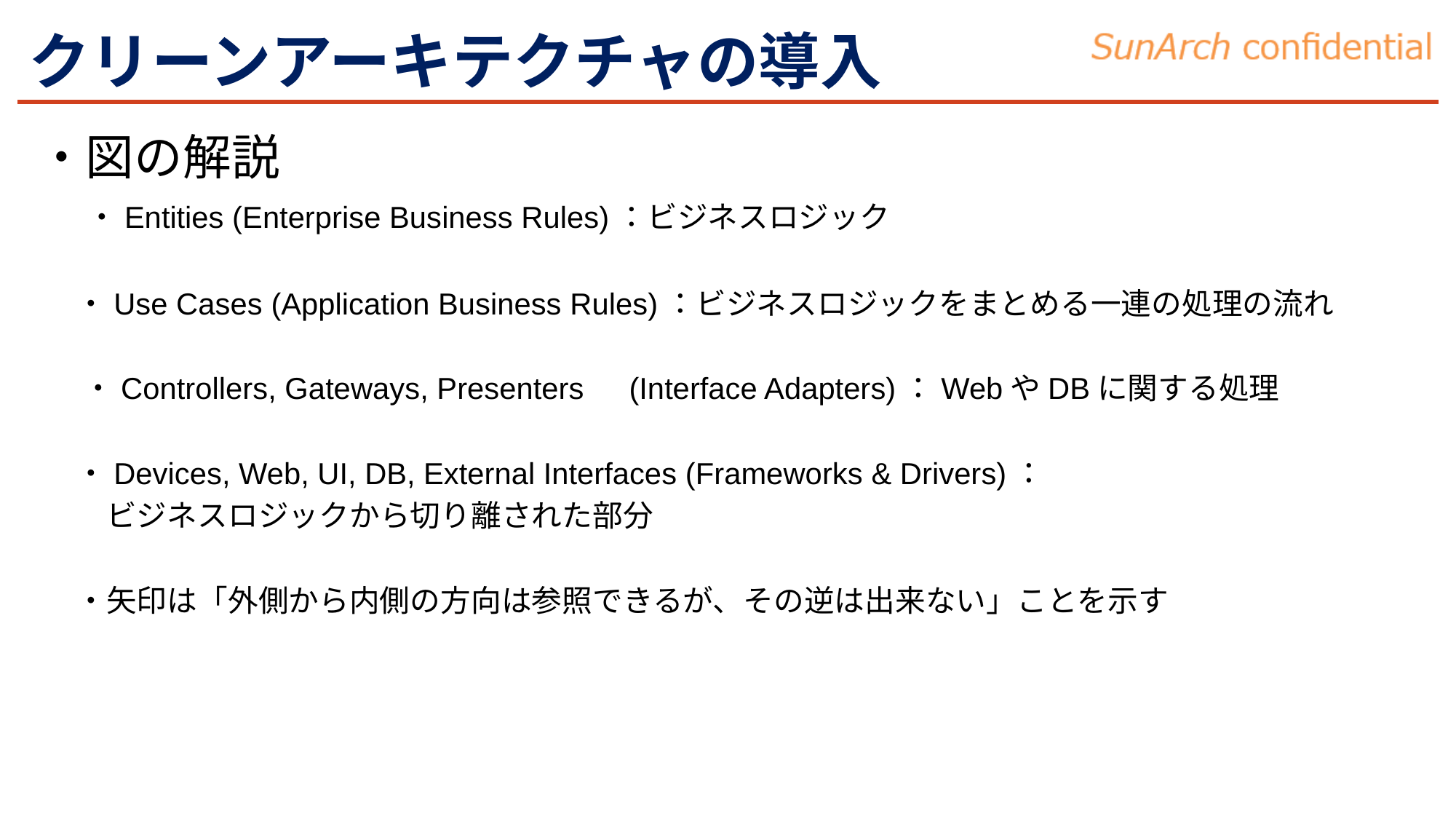

# クリーンアーキテクチャの導入
・図の解説
    ・Entities (Enterprise Business Rules)：ビジネスロジック

　 ・Use Cases (Application Business Rules)：ビジネスロジックをまとめる一連の処理の流れ

 　・Controllers, Gateways, Presenters　(Interface Adapters)：WebやDBに関する処理

　 ・Devices, Web, UI, DB, External Interfaces (Frameworks & Drivers)：
　　 ビジネスロジックから切り離された部分

　 ・矢印は「外側から内側の方向は参照できるが、その逆は出来ない」ことを示す